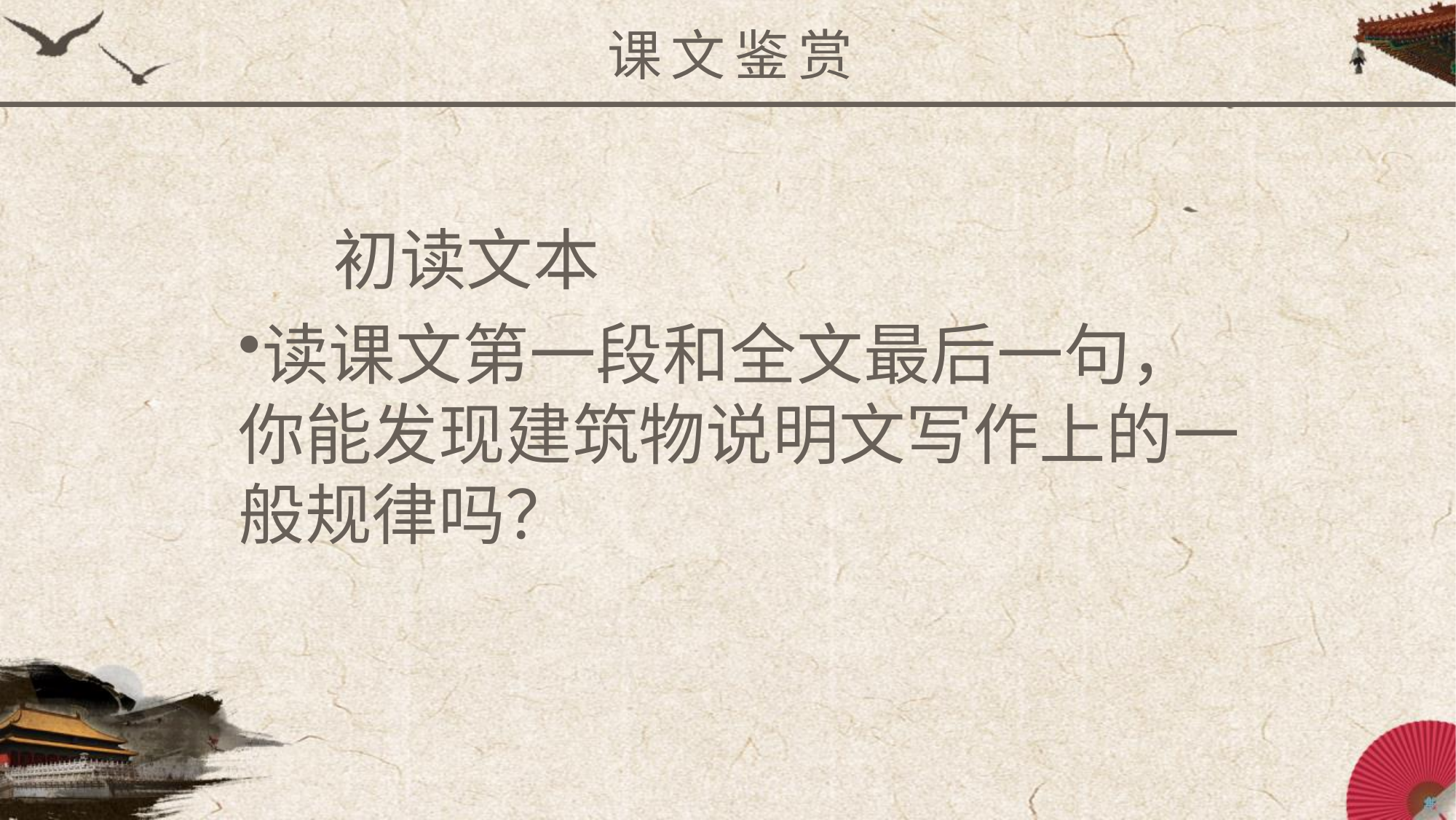

课文鉴赏

初读文本
读课文第一段和全文最后一句，你能发现建筑物说明文写作上的一般规律吗？